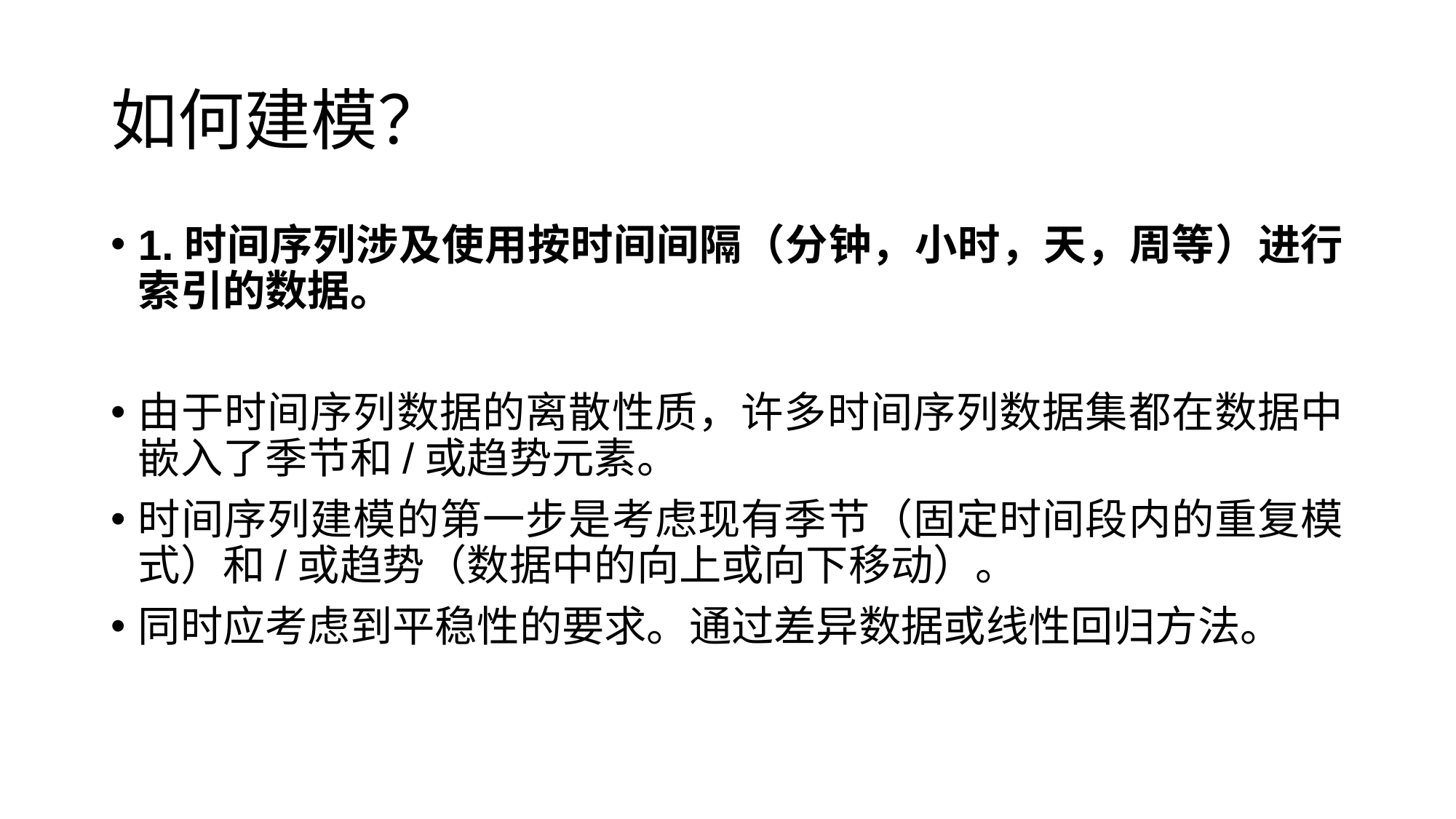

# 如何建模？
1.时间序列涉及使用按时间间隔（分钟，小时，天，周等）进行索引的数据。

由于时间序列数据的离散性质，许多时间序列数据集都在数据中嵌入了季节和/或趋势元素。
时间序列建模的第一步是考虑现有季节（固定时间段内的重复模式）和/或趋势（数据中的向上或向下移动）。
同时应考虑到平稳性的要求。通过差异数据或线性回归方法。